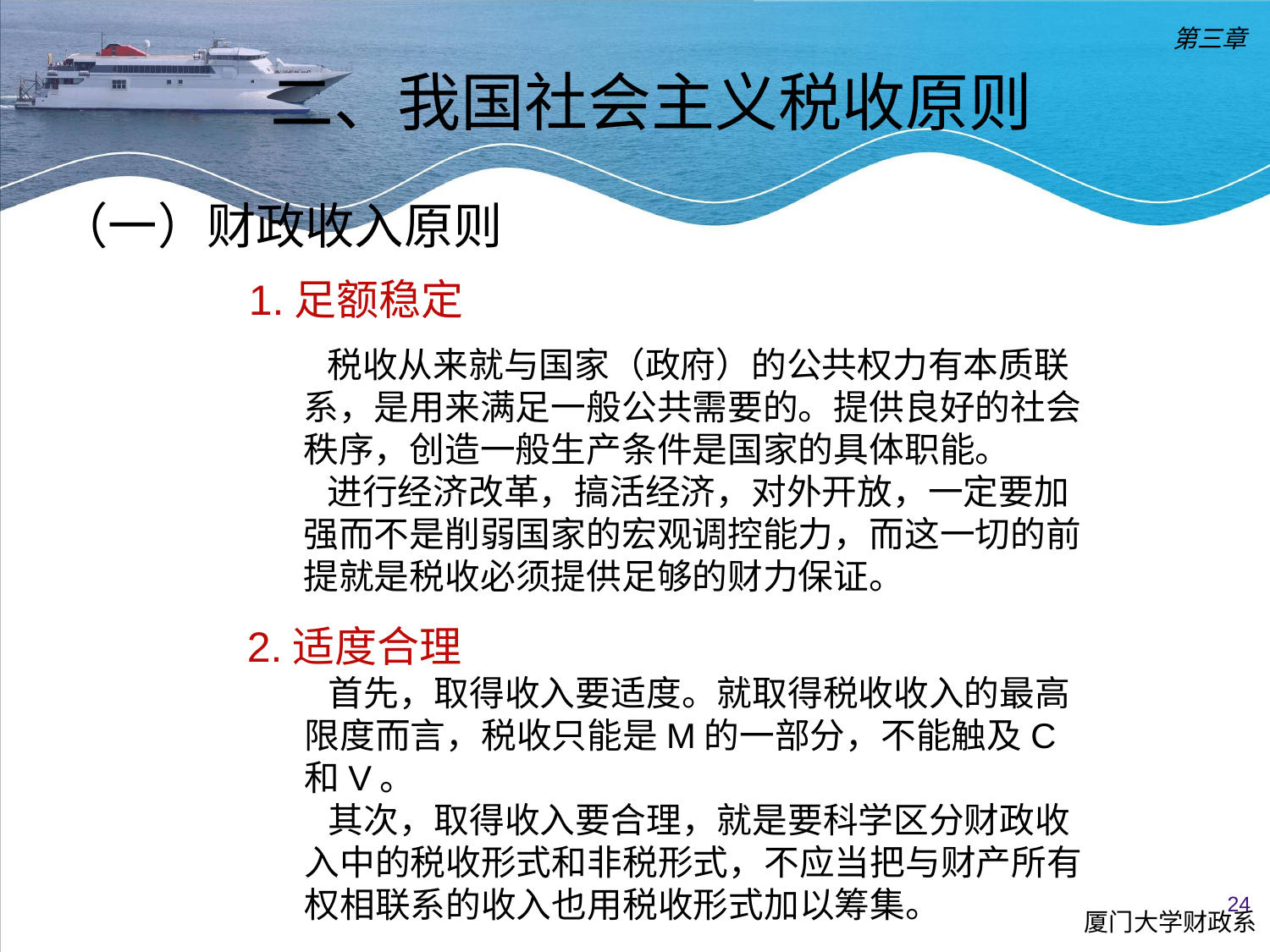

第三章
二、我国社会主义税收原则
（一）财政收入原则
1.足额稳定
      税收从来就与国家（政府）的公共权力有本质联系，是用来满足一般公共需要的。提供良好的社会秩序，创造一般生产条件是国家的具体职能。
      进行经济改革，搞活经济，对外开放，一定要加强而不是削弱国家的宏观调控能力，而这一切的前提就是税收必须提供足够的财力保证。
2.适度合理
      首先，取得收入要适度。就取得税收收入的最高限度而言，税收只能是M的一部分，不能触及C和V。
      其次，取得收入要合理，就是要科学区分财政收入中的税收形式和非税形式，不应当把与财产所有权相联系的收入也用税收形式加以筹集。
24
厦门大学财政系